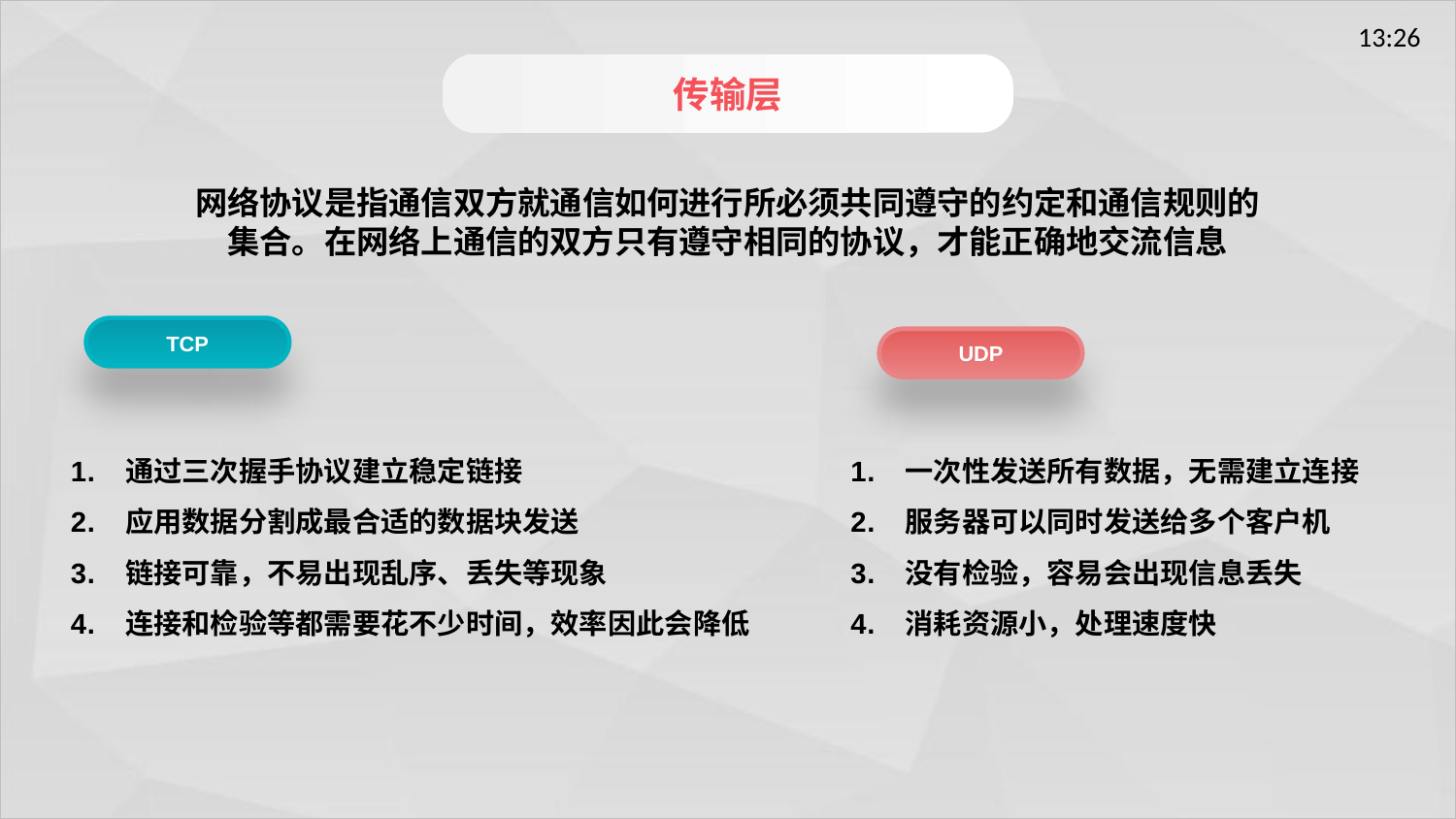

传输层
网络协议是指通信双方就通信如何进行所必须共同遵守的约定和通信规则的集合。在网络上通信的双方只有遵守相同的协议，才能正确地交流信息

TCP

UDP
通过三次握手协议建立稳定链接
应用数据分割成最合适的数据块发送
链接可靠，不易出现乱序、丢失等现象
连接和检验等都需要花不少时间，效率因此会降低
一次性发送所有数据，无需建立连接
服务器可以同时发送给多个客户机
没有检验，容易会出现信息丢失
消耗资源小，处理速度快